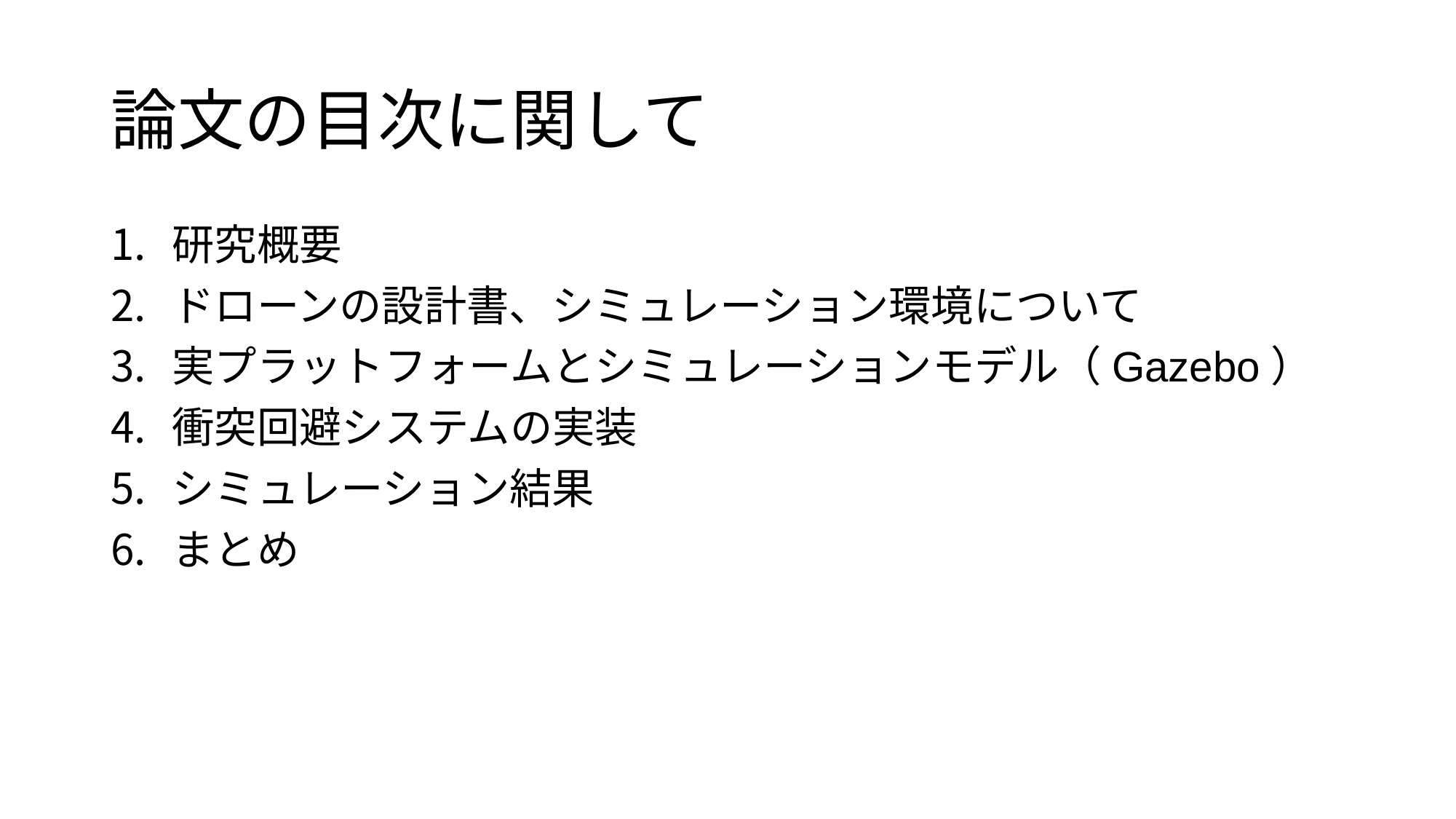

# 論文の目次に関して
研究概要
ドローンの設計書、シミュレーション環境について
実プラットフォームとシミュレーションモデル（Gazebo）
衝突回避システムの実装
シミュレーション結果
まとめ